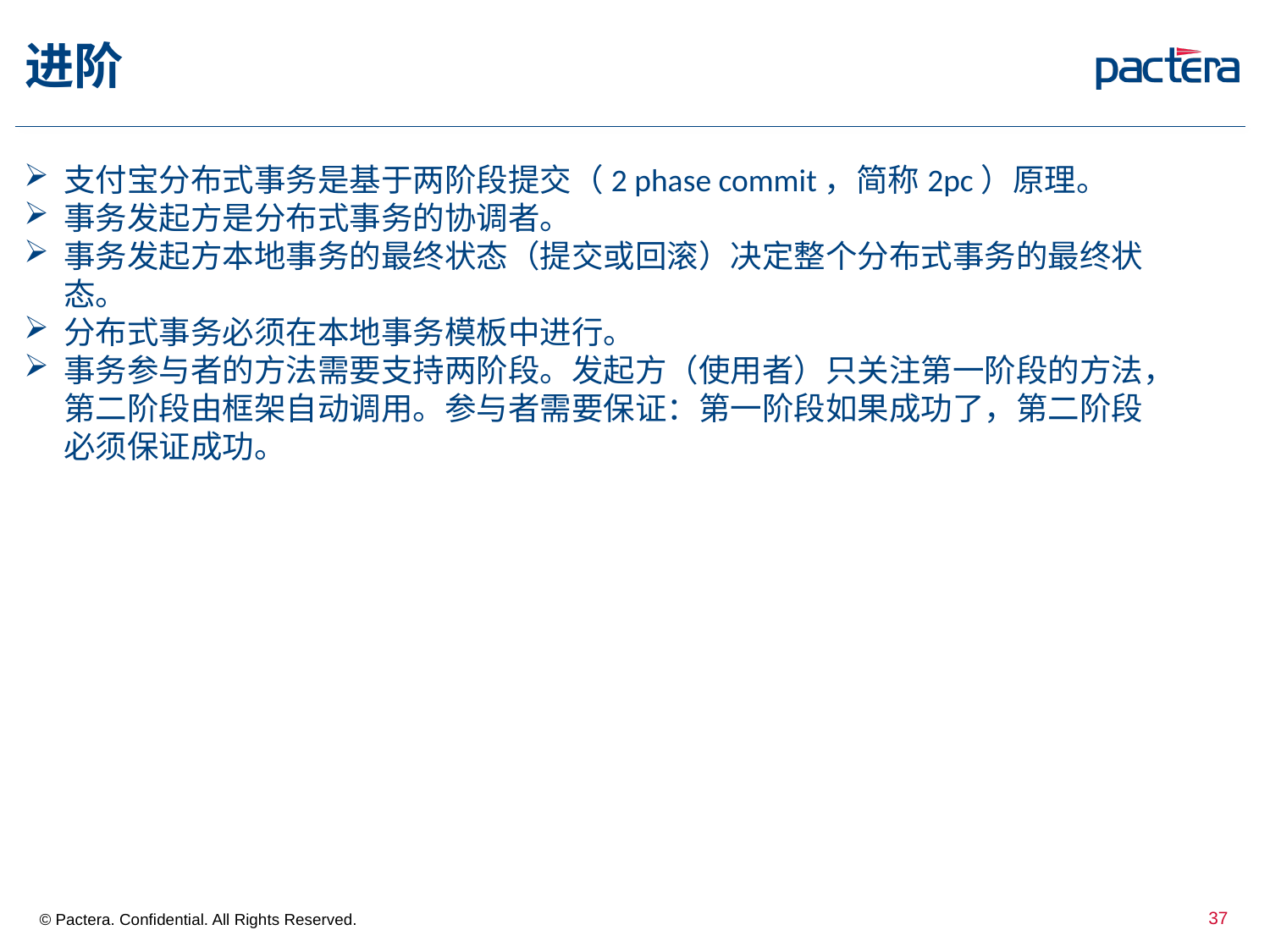

# 进阶
支付宝分布式事务是基于两阶段提交（2 phase commit，简称2pc）原理。
事务发起方是分布式事务的协调者。
事务发起方本地事务的最终状态（提交或回滚）决定整个分布式事务的最终状态。
分布式事务必须在本地事务模板中进行。
事务参与者的方法需要支持两阶段。发起方（使用者）只关注第一阶段的方法，第二阶段由框架自动调用。参与者需要保证：第一阶段如果成功了，第二阶段必须保证成功。
37
© Pactera. Confidential. All Rights Reserved.